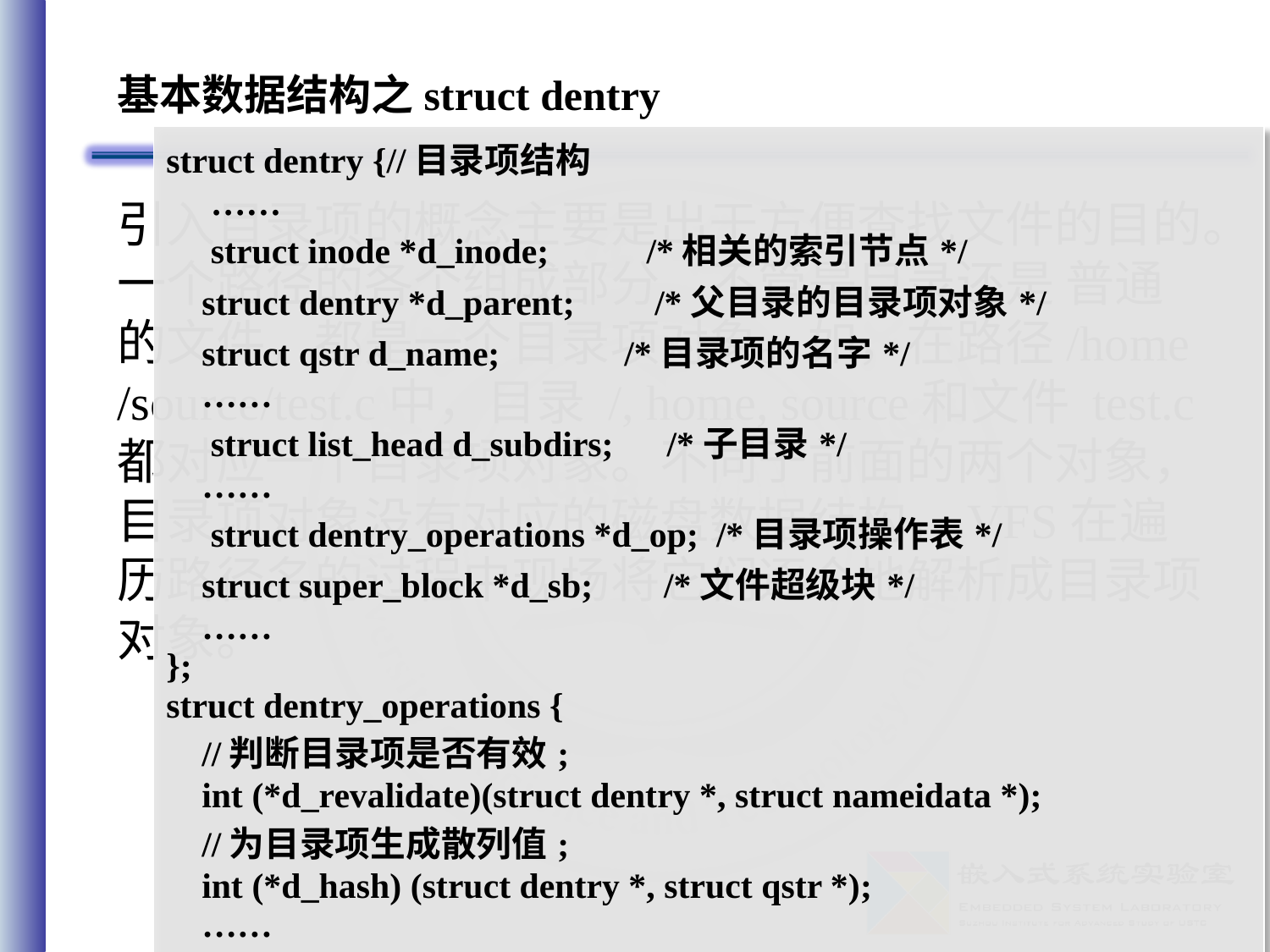

# 基本数据结构之struct dentry
| struct dentry {//目录项结构 …… struct inode \*d\_inode; /\*相关的索引节点\*/ struct dentry \*d\_parent; /\*父目录的目录项对象\*/ struct qstr d\_name; /\*目录项的名字\*/ …… struct list\_head d\_subdirs; /\*子目录\*/ …… struct dentry\_operations \*d\_op; /\*目录项操作表\*/ struct super\_block \*d\_sb; /\*文件超级块\*/ …… }; struct dentry\_operations { //判断目录项是否有效; int (\*d\_revalidate)(struct dentry \*, struct nameidata \*); //为目录项生成散列值; int (\*d\_hash) (struct dentry \*, struct qstr \*); …… }; |
| --- |
引入目录项的概念主要是出于方便查找文件的目的。一个路径的各个组成部分，不管是目录还是 普通的文件，都是一个目录项对象。如，在路径/home/source/test.c中，目录 /, home, source和文件 test.c都对应一个目录项对象。不同于前面的两个对象，目录项对象没有对应的磁盘数据结构，VFS在遍 历路径名的过程中现场将它们逐个地解析成目录项对象。